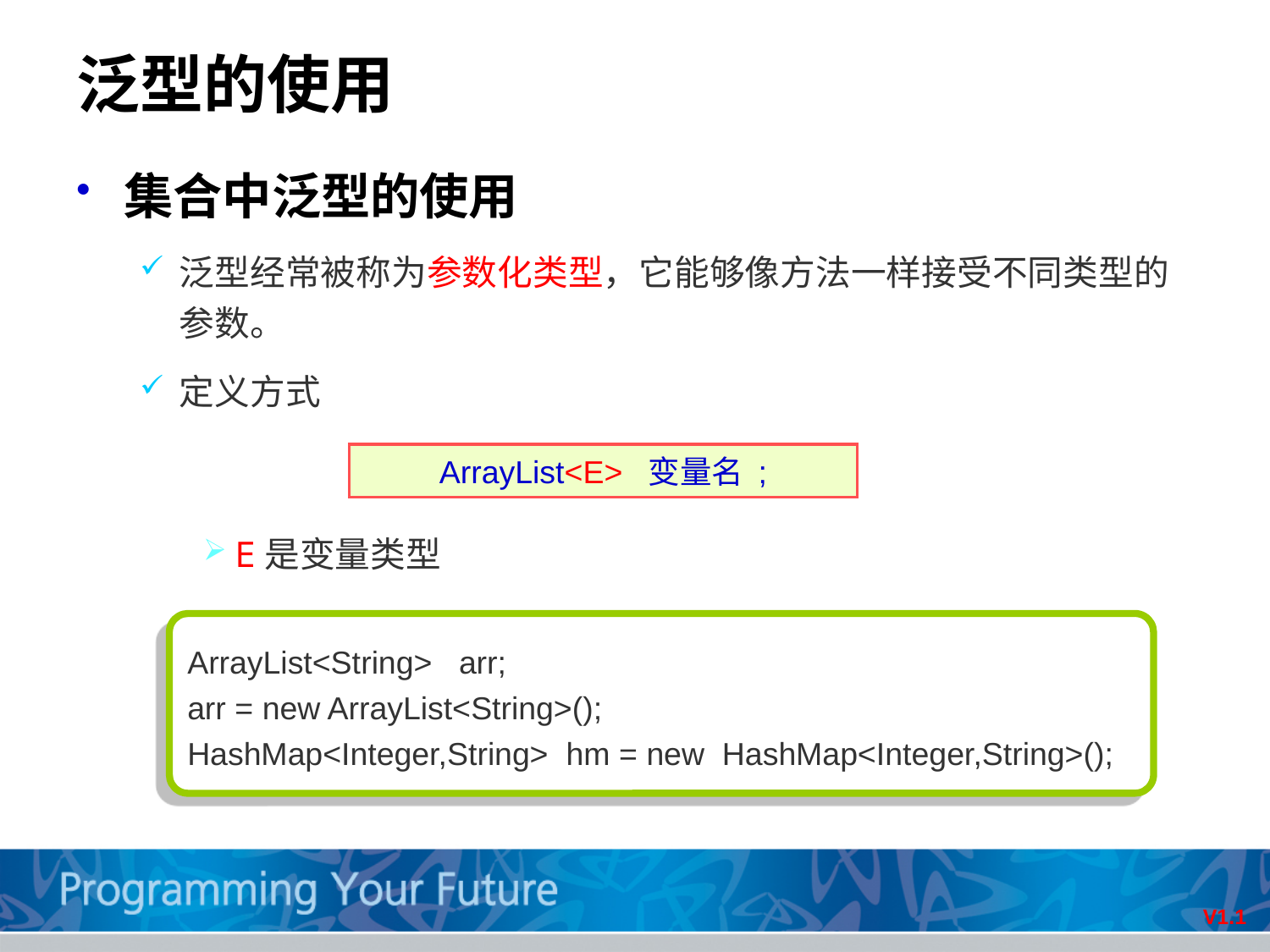

# 泛型的使用
集合中泛型的使用
泛型经常被称为参数化类型，它能够像方法一样接受不同类型的参数。
定义方式

E是变量类型

ArrayList<E>  变量名 ;
ArrayList<String>   arr;
arr = new ArrayList<String>();
HashMap<Integer,String>  hm = new  HashMap<Integer,String>();